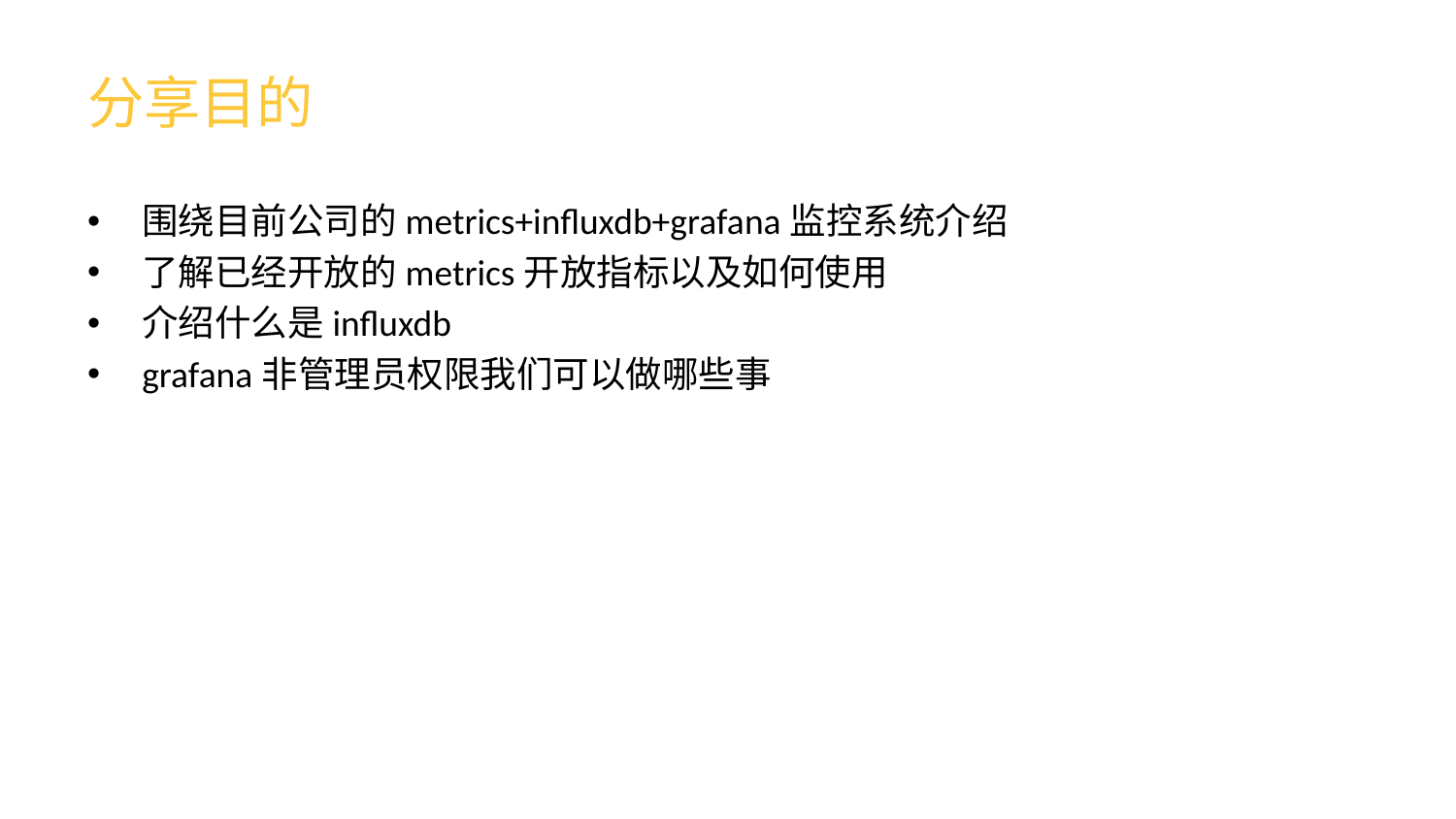

# 分享目的
围绕目前公司的metrics+influxdb+grafana监控系统介绍
了解已经开放的metrics开放指标以及如何使用
介绍什么是influxdb
grafana非管理员权限我们可以做哪些事